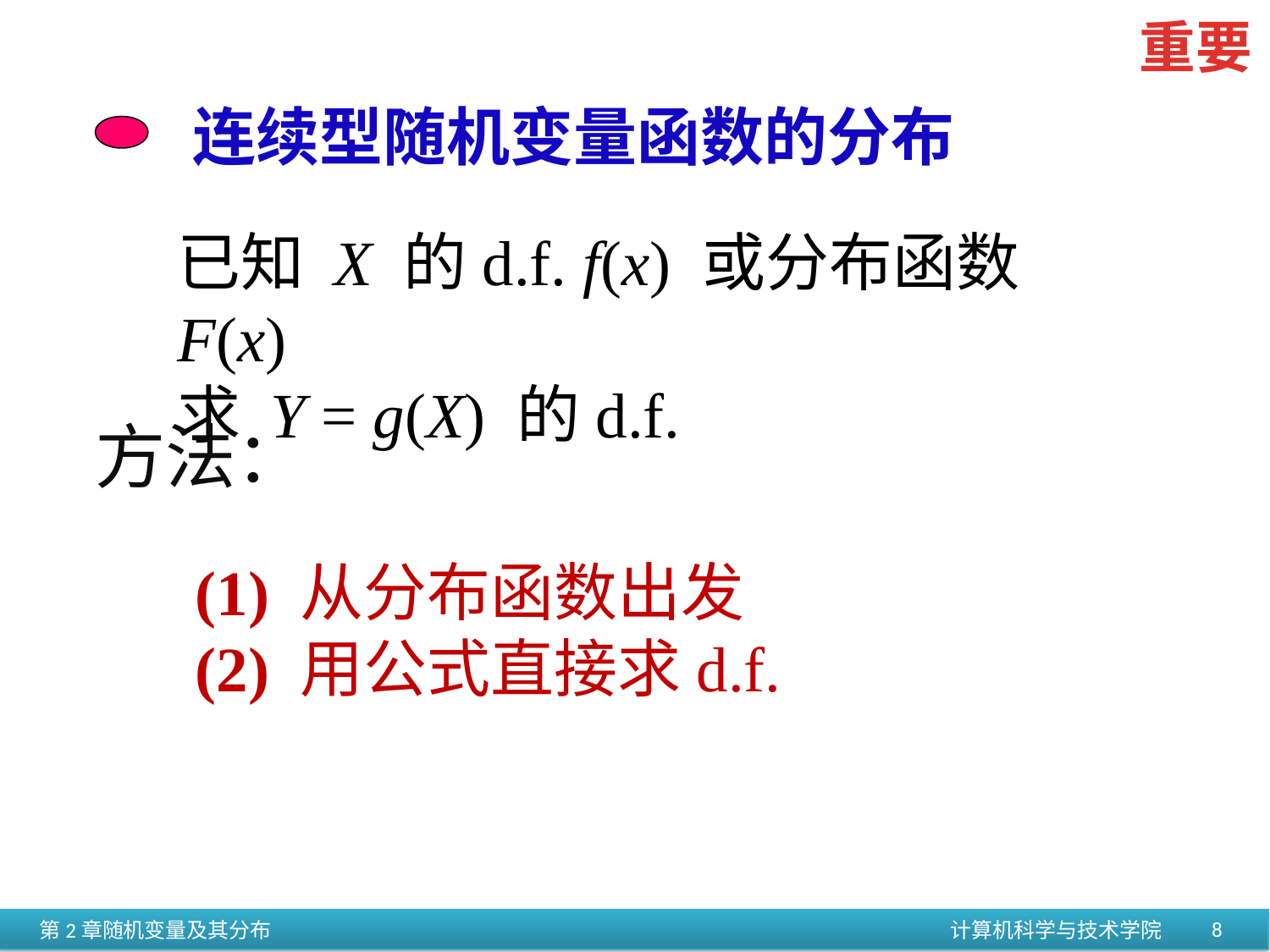

重要
 连续型随机变量函数的分布

已知 X 的d.f. f(x) 或分布函数 F(x)
求 Y = g(X) 的d.f.
方法：
(1) 从分布函数出发
(2) 用公式直接求d.f.